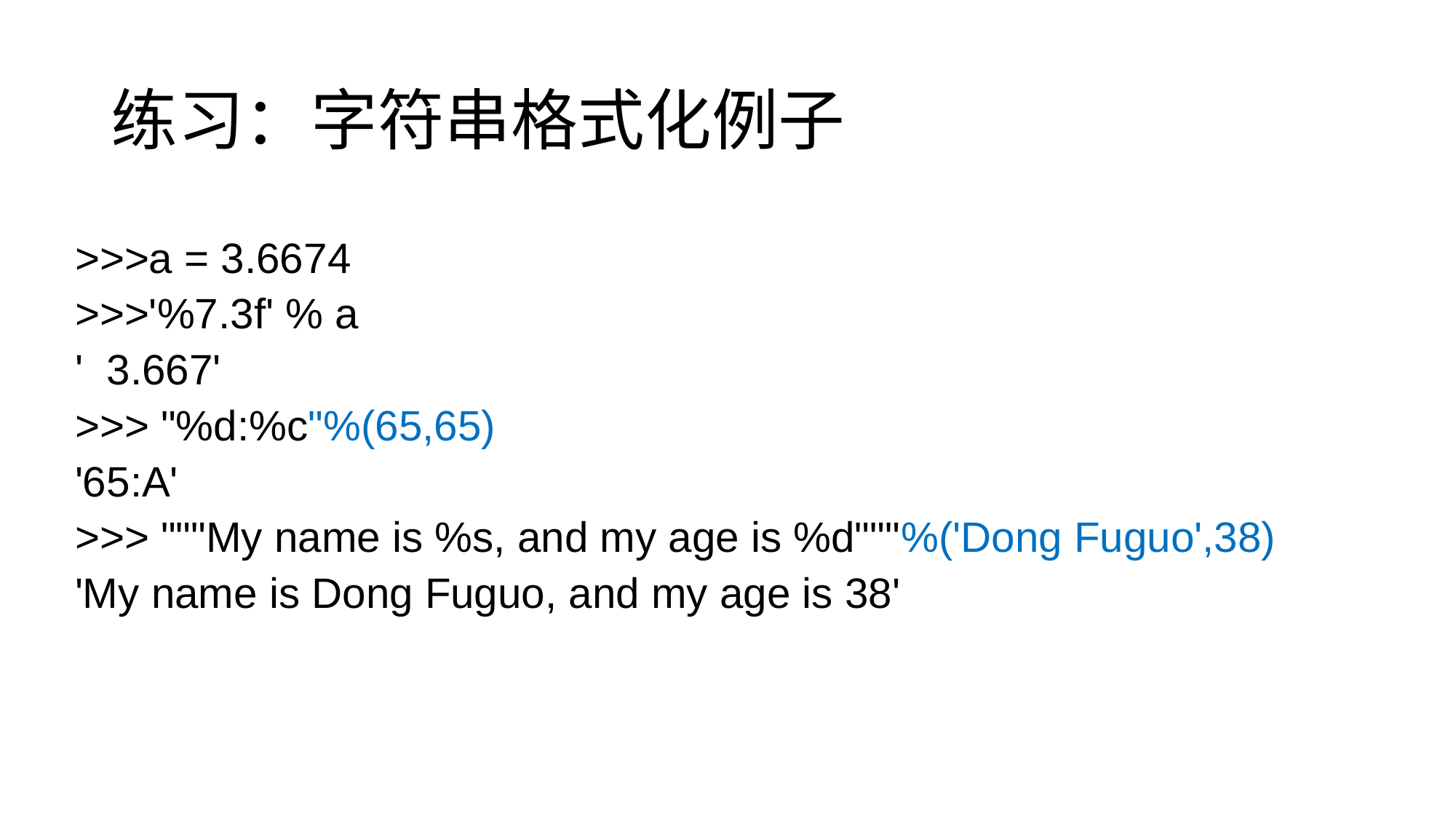

# 练习：字符串格式化例子

>>>a = 3.6674
>>>'%7.3f' % a
'  3.667'
>>> "%d:%c"%(65,65)
'65:A'
>>> """My name is %s, and my age is %d"""%('Dong Fuguo',38)
'My name is Dong Fuguo, and my age is 38'